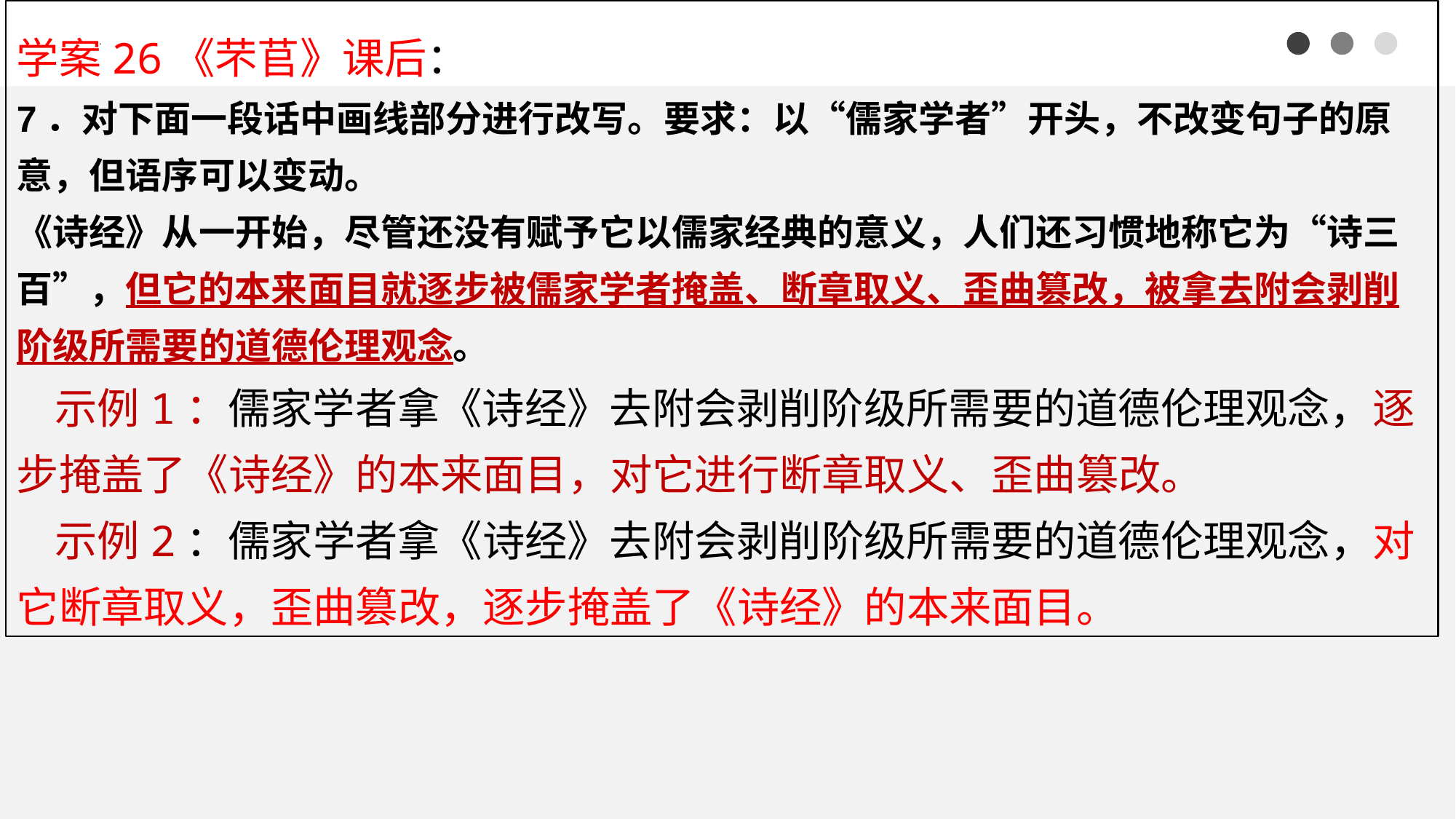

学案26《芣苢》课后：
7．对下面一段话中画线部分进行改写。要求：以“儒家学者”开头，不改变句子的原意，但语序可以变动。
《诗经》从一开始，尽管还没有赋予它以儒家经典的意义，人们还习惯地称它为“诗三百”，但它的本来面目就逐步被儒家学者掩盖、断章取义、歪曲篡改，被拿去附会剥削阶级所需要的道德伦理观念。
   示例1：儒家学者拿《诗经》去附会剥削阶级所需要的道德伦理观念，逐步掩盖了《诗经》的本来面目，对它进行断章取义、歪曲篡改。
   示例2：儒家学者拿《诗经》去附会剥削阶级所需要的道德伦理观念，对它断章取义，歪曲篡改，逐步掩盖了《诗经》的本来面目。